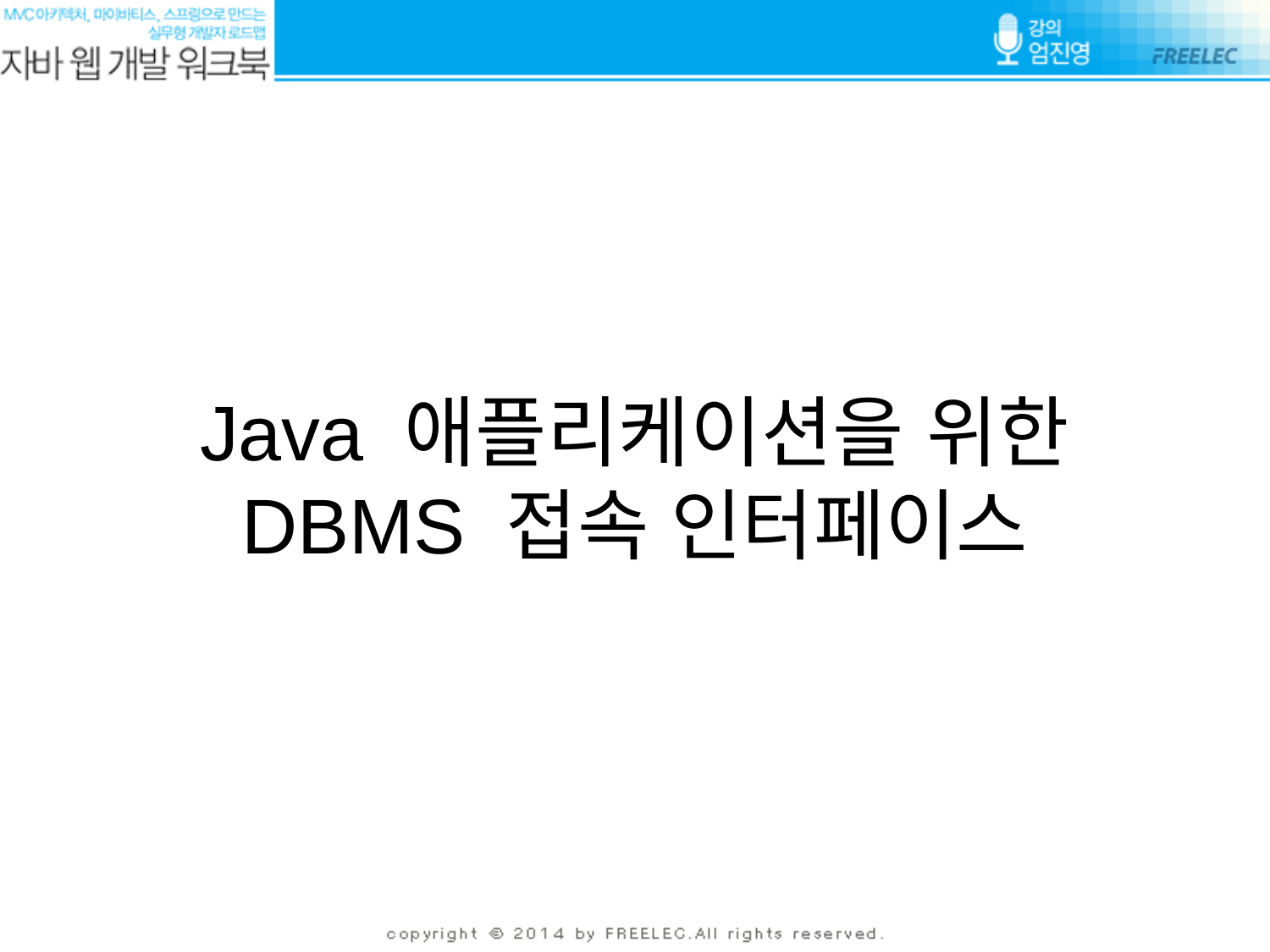

# Java 애플리케이션을 위한 DBMS 접속 인터페이스